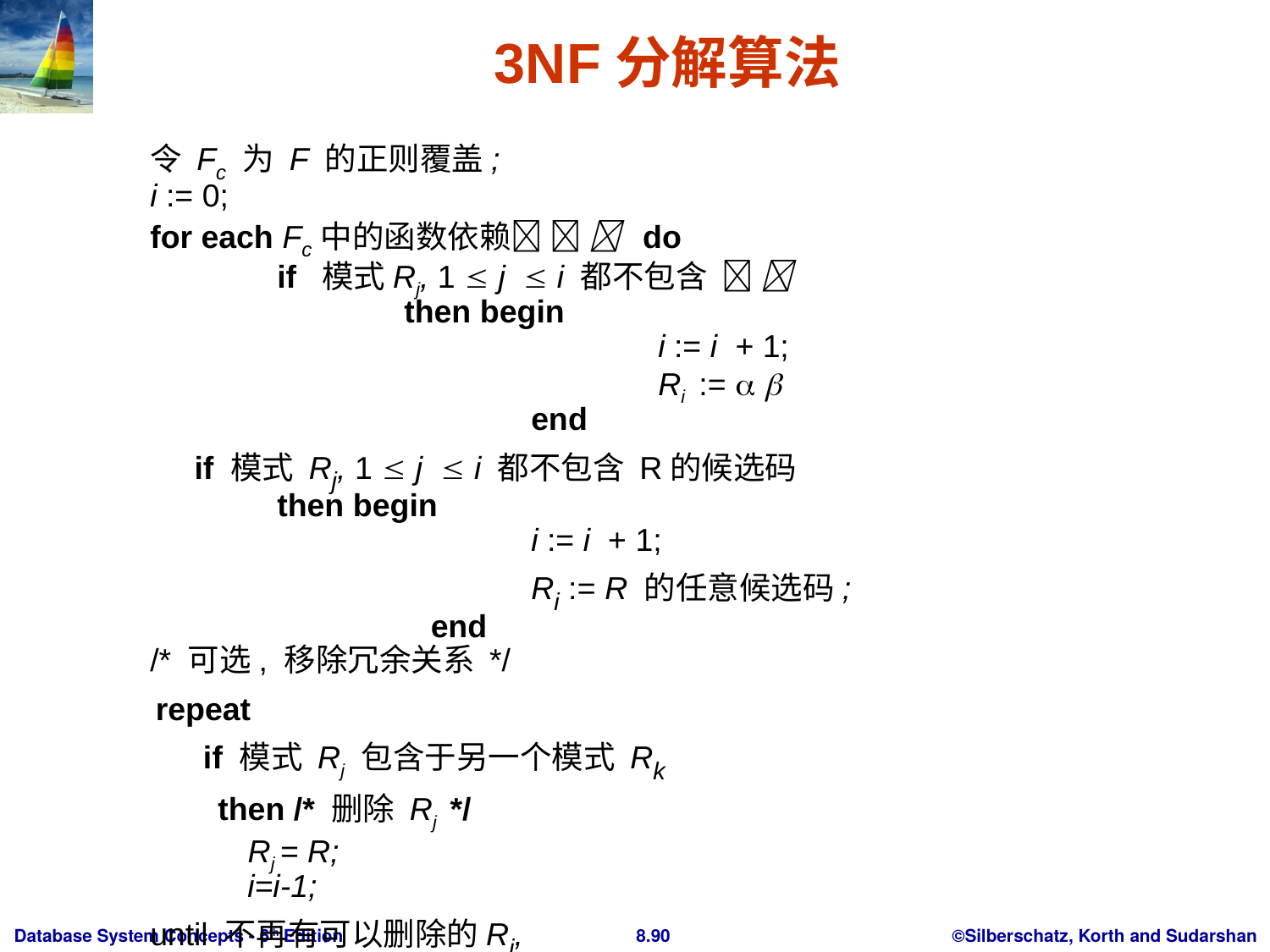

# 3NF分解算法
	令 Fc 为 F 的正则覆盖;
i := 0;
for each Fc中的函数依赖α → β  do
  	if  模式Rj, 1 ≤ j  ≤ i 都不包含  α β
	     	then begin
				i := i  + 1;
				Ri  := α β
			end
     if 模式 Rj, 1 ≤ j  ≤ i 都不包含 R的候选码
      	then begin
		   	i := i  + 1;
		   	Ri := R 的任意候选码;
		   end
/* 可选, 移除冗余关系 */
      repeat
      if 模式 Rj 包含于另一个模式 Rk
          then /* 删除 Rj  */
           Rj = R;
           i=i-1;
until 不再有可以删除的Rj,
return (R1, R2, ..., Ri)